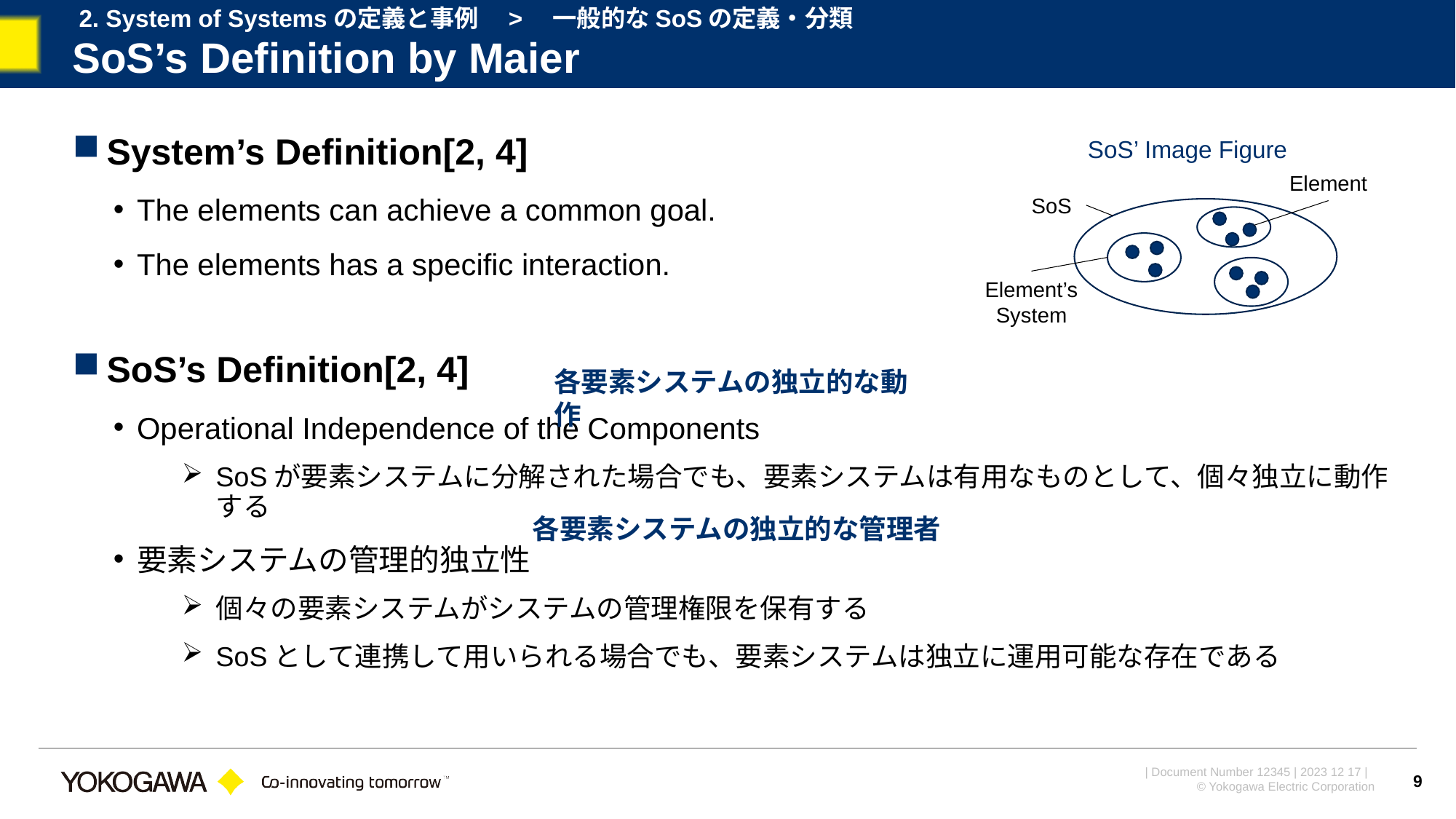

2. System of Systemsの定義と事例　>　一般的なSoSの定義・分類
# SoS’s Definition by Maier
System’s Definition[2, 4]
The elements can achieve a common goal.
The elements has a specific interaction.

SoS’s Definition[2, 4]
Operational Independence of the Components
SoSが要素システムに分解された場合でも、要素システムは有用なものとして、個々独立に動作する
要素システムの管理的独立性
個々の要素システムがシステムの管理権限を保有する
SoSとして連携して用いられる場合でも、要素システムは独立に運用可能な存在である
SoS’ Image Figure
Element
SoS

Element’s System

各要素システムの独立的な動作
各要素システムの独立的な管理者
9